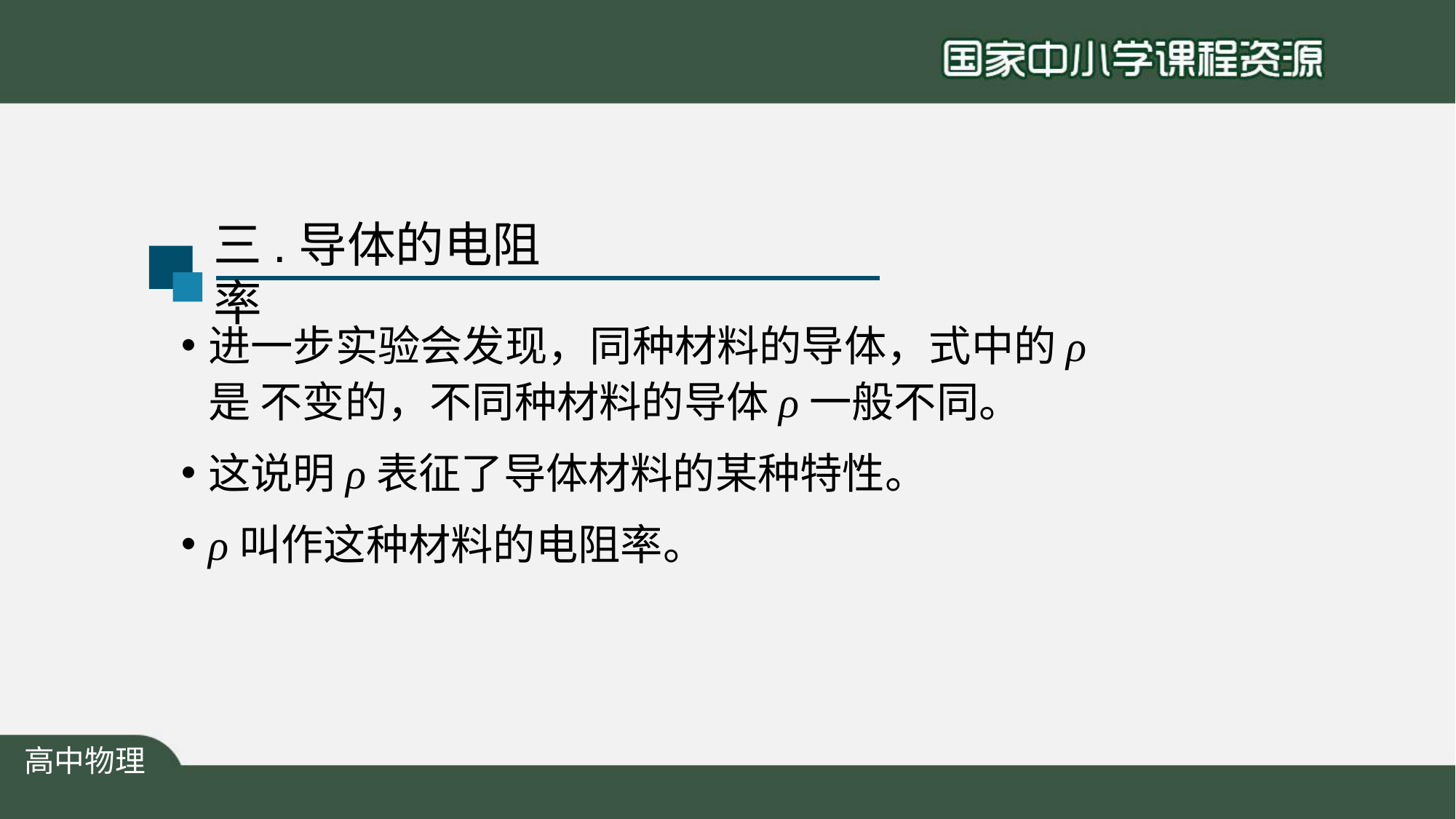

# 三.导体的电阻率

进一步实验会发现，同种材料的导体，式中的ρ是 不变的，不同种材料的导体ρ一般不同。
这说明ρ表征了导体材料的某种特性。
ρ叫作这种材料的电阻率。
高中物理